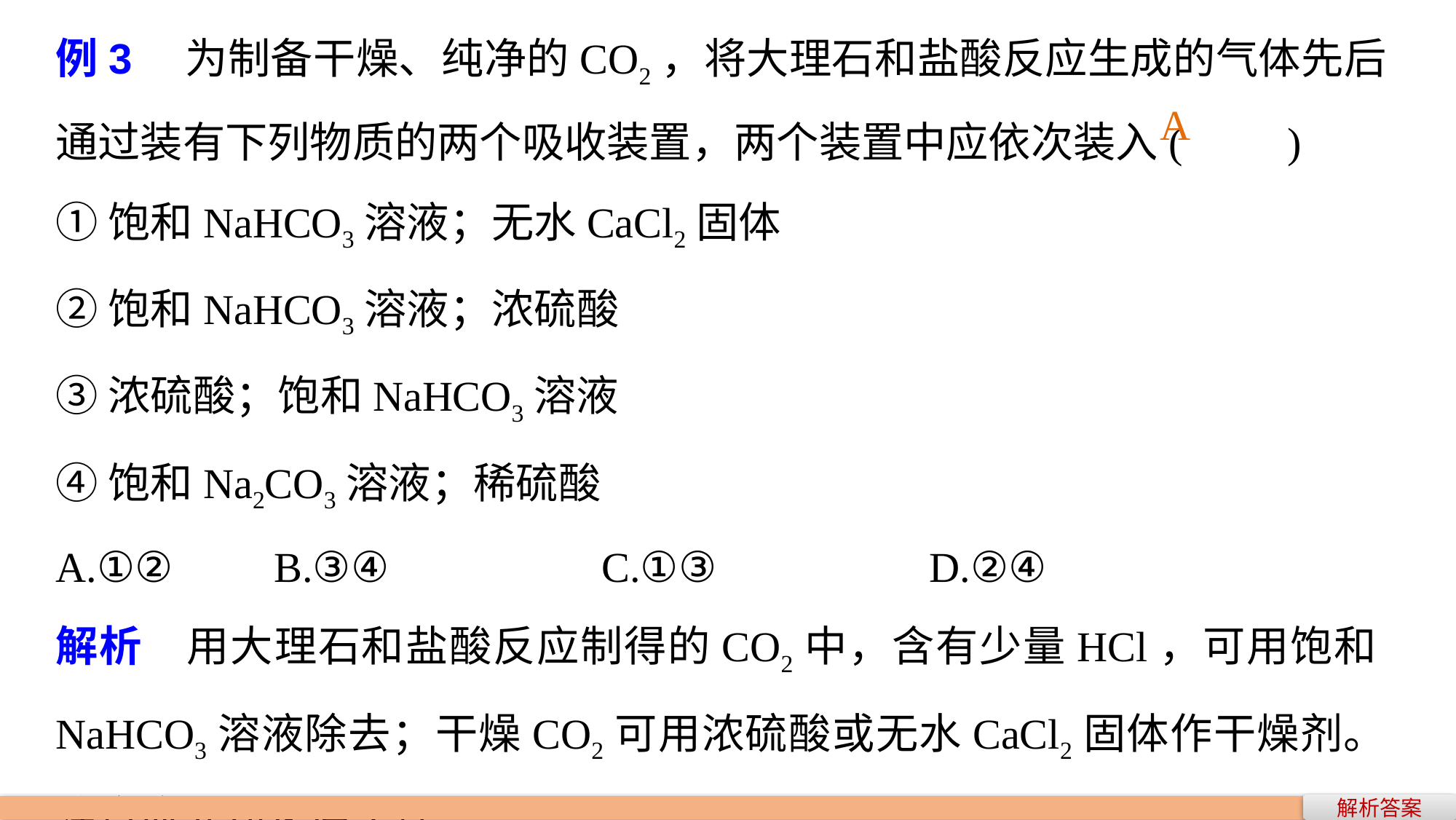

例3　为制备干燥、纯净的CO2，将大理石和盐酸反应生成的气体先后通过装有下列物质的两个吸收装置，两个装置中应依次装入(　　)
①饱和NaHCO3溶液；无水CaCl2固体
②饱和NaHCO3溶液；浓硫酸
③浓硫酸；饱和NaHCO3溶液
④饱和Na2CO3溶液；稀硫酸
A.①②  	B.③④  		C.①③  		D.②④
解析　用大理石和盐酸反应制得的CO2中，含有少量HCl，可用饱和NaHCO3溶液除去；干燥CO2可用浓硫酸或无水CaCl2固体作干燥剂。注意应先净化后干燥。
A
解析答案